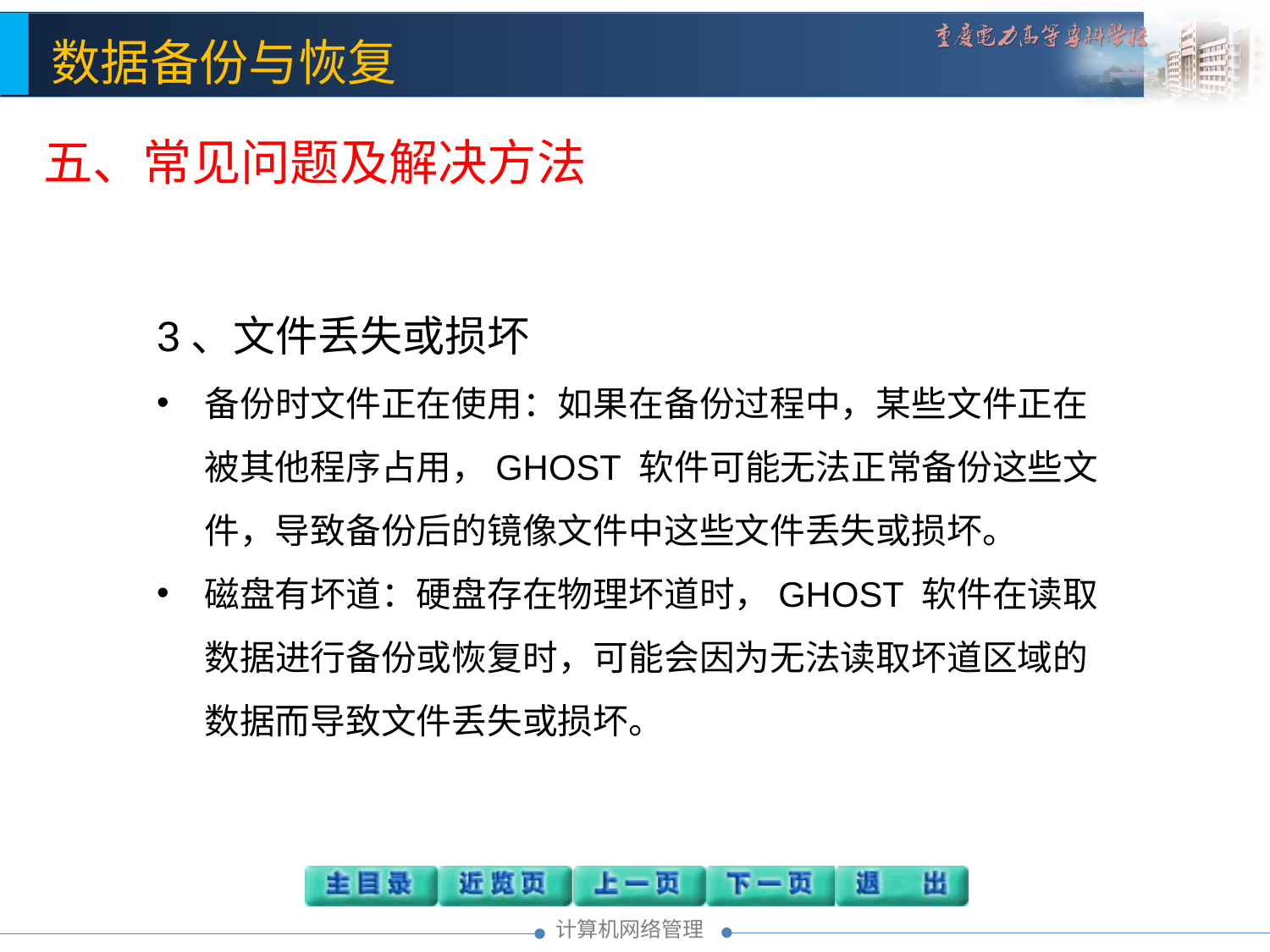

五、常见问题及解决方法
3、文件丢失或损坏
备份时文件正在使用：如果在备份过程中，某些文件正在被其他程序占用，GHOST 软件可能无法正常备份这些文件，导致备份后的镜像文件中这些文件丢失或损坏。
磁盘有坏道：硬盘存在物理坏道时，GHOST 软件在读取数据进行备份或恢复时，可能会因为无法读取坏道区域的数据而导致文件丢失或损坏。